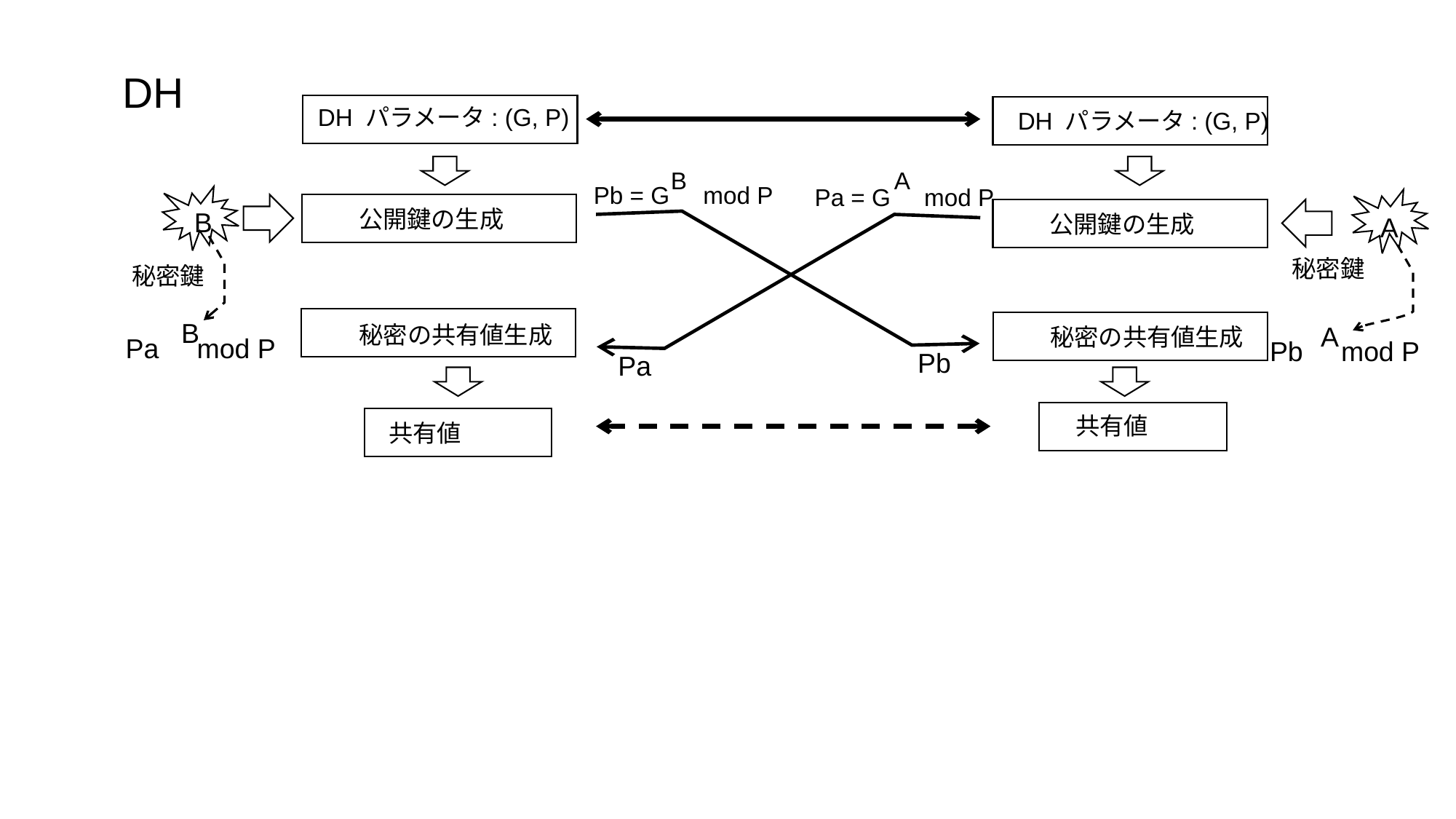

DH

DH パラメータ: (G, P)
DH パラメータ: (G, P)

B
Pb = G     mod P
A
Pa = G     mod P

公開鍵の生成

B
公開鍵の生成
A

秘密鍵
秘密鍵

B
Pa     mod P

秘密の共有値生成
A
Pb     mod P
秘密の共有値生成
Pb
Pa

共有値

共有値